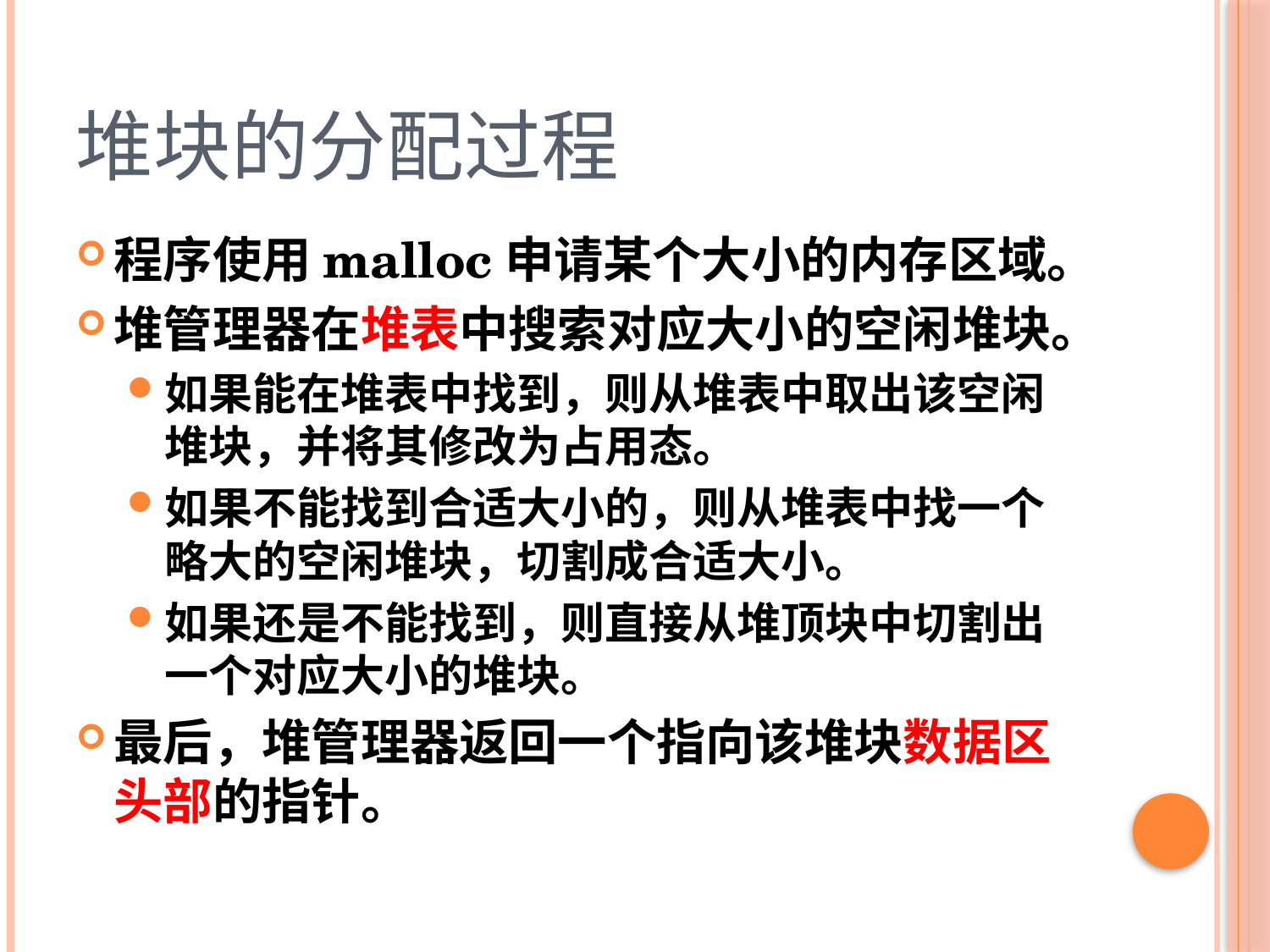

# 堆块的分配过程
程序使用malloc申请某个大小的内存区域。
堆管理器在堆表中搜索对应大小的空闲堆块。
如果能在堆表中找到，则从堆表中取出该空闲堆块，并将其修改为占用态。
如果不能找到合适大小的，则从堆表中找一个略大的空闲堆块，切割成合适大小。
如果还是不能找到，则直接从堆顶块中切割出一个对应大小的堆块。
最后，堆管理器返回一个指向该堆块数据区头部的指针。